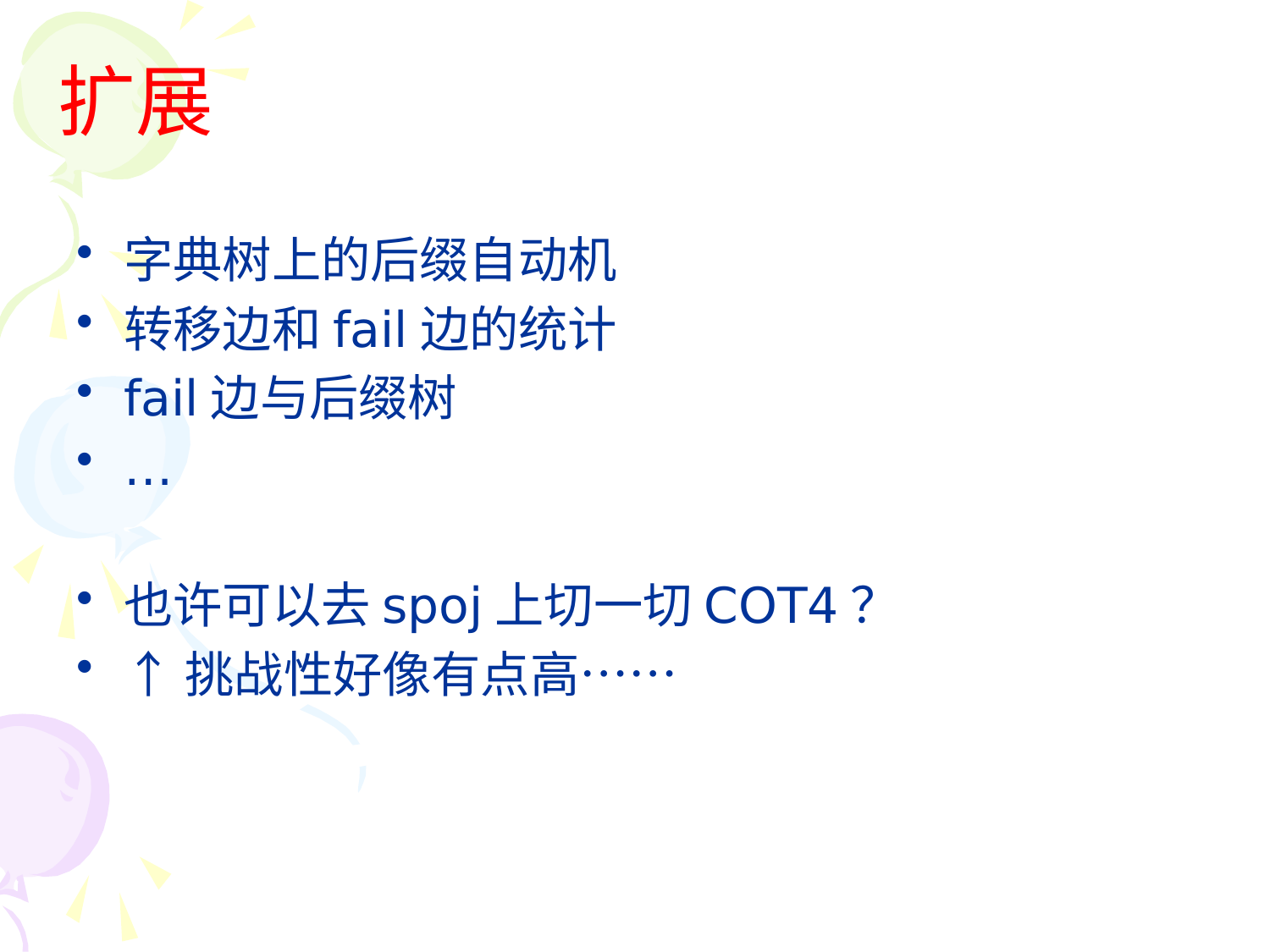

扩展
字典树上的后缀自动机
转移边和fail边的统计
fail边与后缀树
…

也许可以去spoj上切一切COT4？
↑挑战性好像有点高……